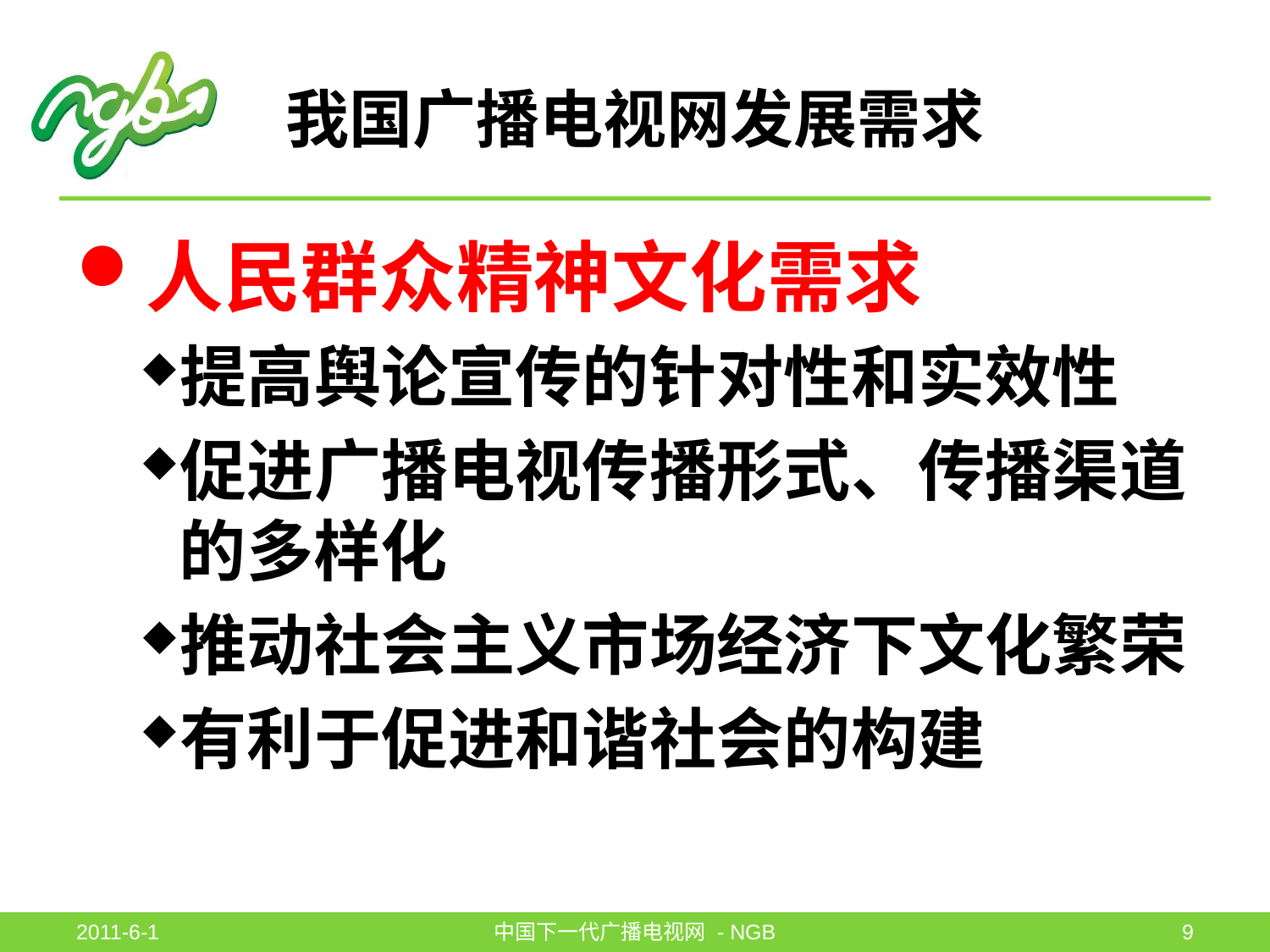

# 我国广播电视网发展需求
人民群众精神文化需求
提高舆论宣传的针对性和实效性
促进广播电视传播形式、传播渠道的多样化
推动社会主义市场经济下文化繁荣
有利于促进和谐社会的构建

2011-6-1
中国下一代广播电视网 - NGB
9